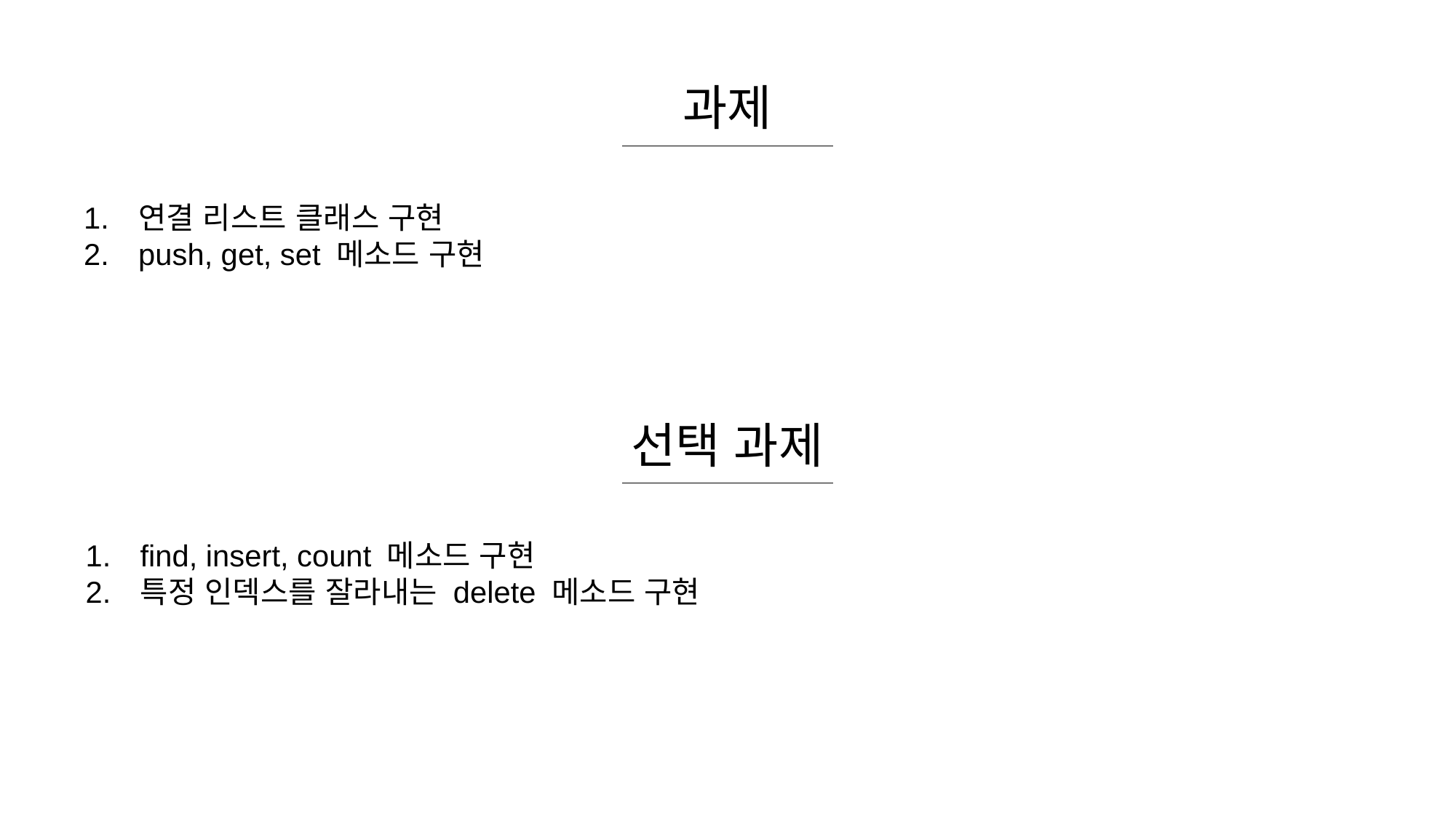

과제
연결 리스트 클래스 구현
push, get, set 메소드 구현
선택 과제
find, insert, count 메소드 구현
특정 인덱스를 잘라내는 delete 메소드 구현